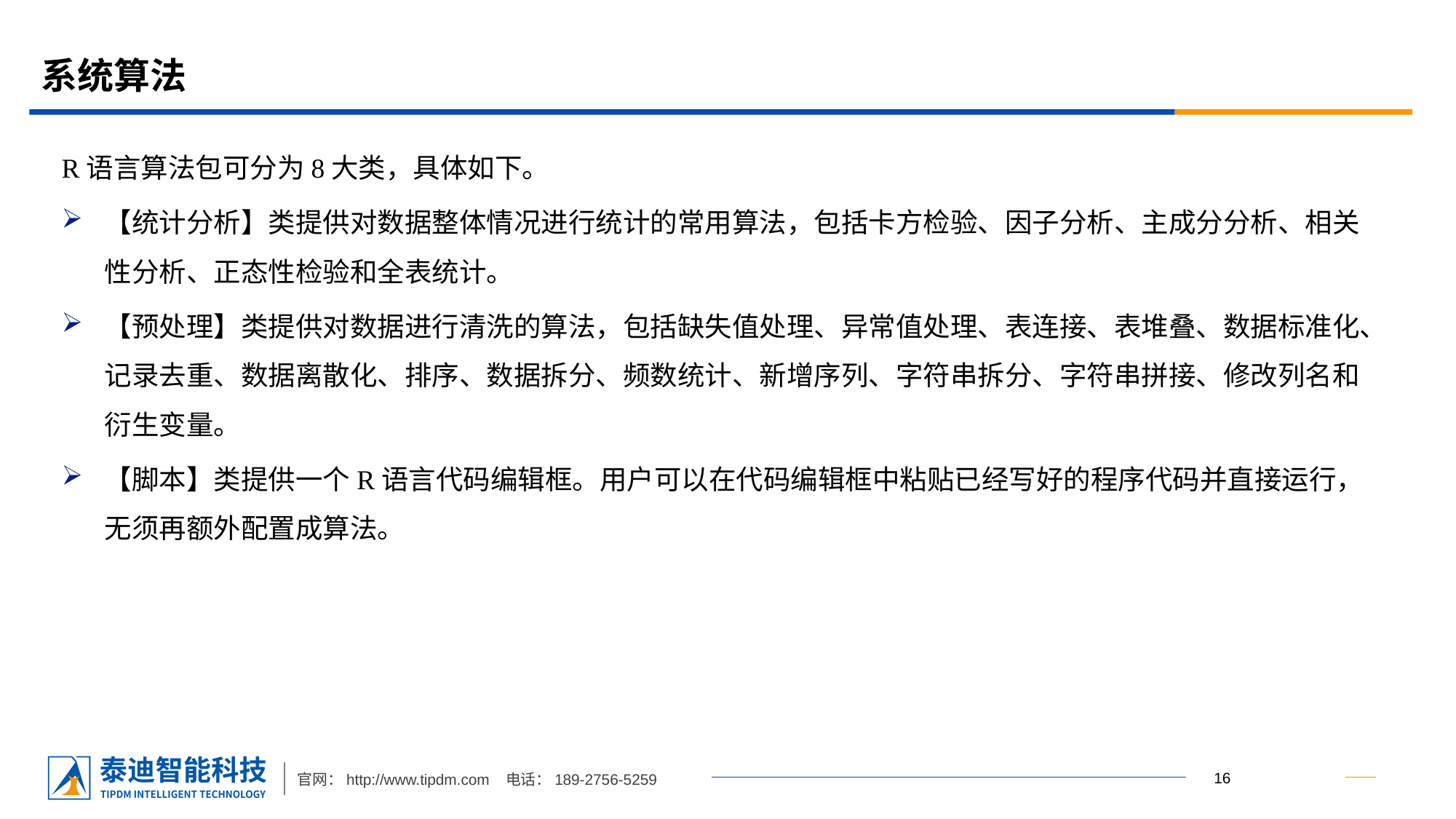

# 系统算法
R语言算法包可分为8大类，具体如下。
【统计分析】类提供对数据整体情况进行统计的常用算法，包括卡方检验、因子分析、主成分分析、相关性分析、正态性检验和全表统计。
【预处理】类提供对数据进行清洗的算法，包括缺失值处理、异常值处理、表连接、表堆叠、数据标准化、记录去重、数据离散化、排序、数据拆分、频数统计、新增序列、字符串拆分、字符串拼接、修改列名和衍生变量。
【脚本】类提供一个R语言代码编辑框。用户可以在代码编辑框中粘贴已经写好的程序代码并直接运行，无须再额外配置成算法。